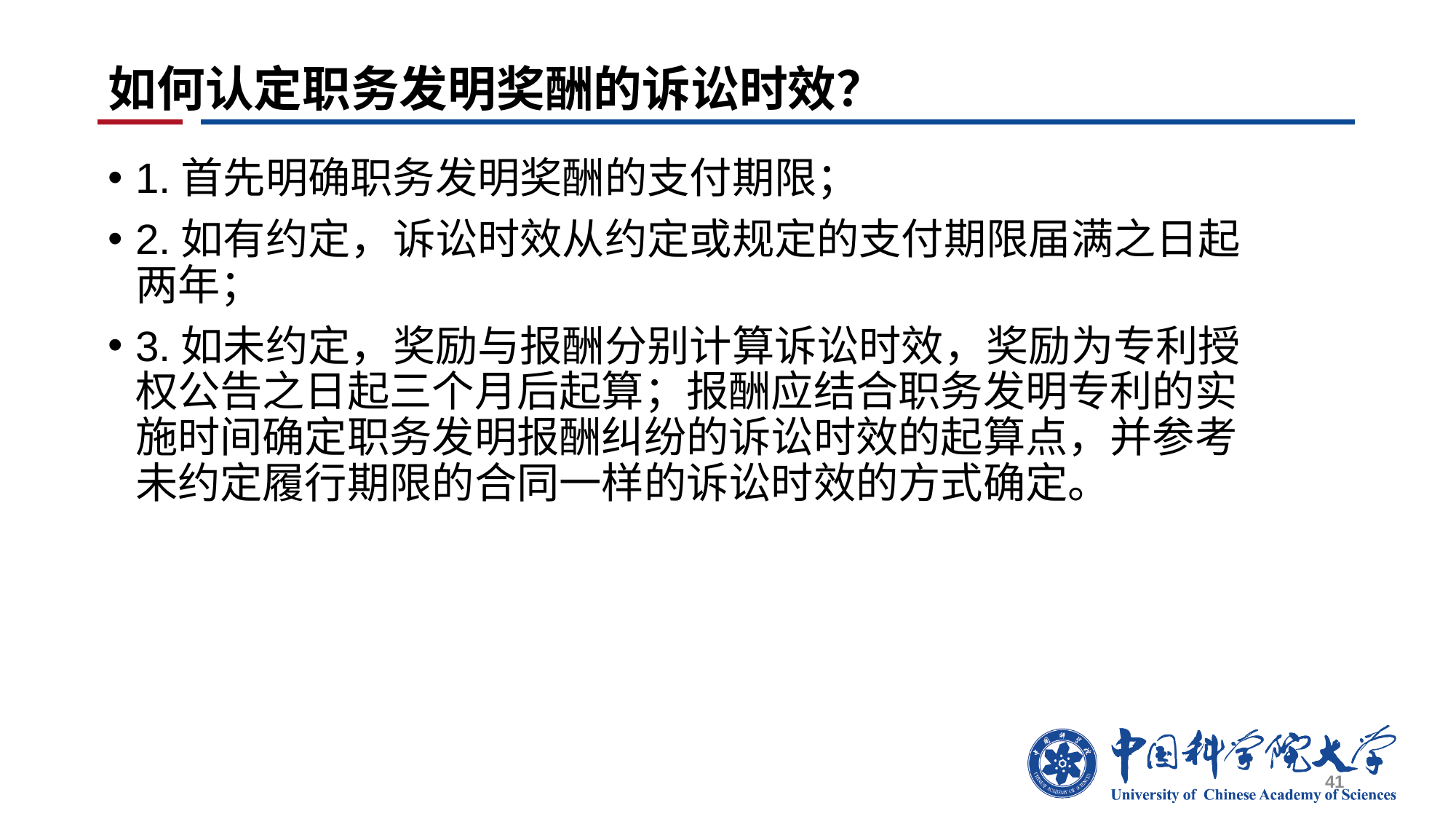

41

# 如何认定职务发明奖酬的诉讼时效？
1.首先明确职务发明奖酬的支付期限；
2.如有约定，诉讼时效从约定或规定的支付期限届满之日起两年；
3.如未约定，奖励与报酬分别计算诉讼时效，奖励为专利授权公告之日起三个月后起算；报酬应结合职务发明专利的实施时间确定职务发明报酬纠纷的诉讼时效的起算点，并参考未约定履行期限的合同一样的诉讼时效的方式确定。